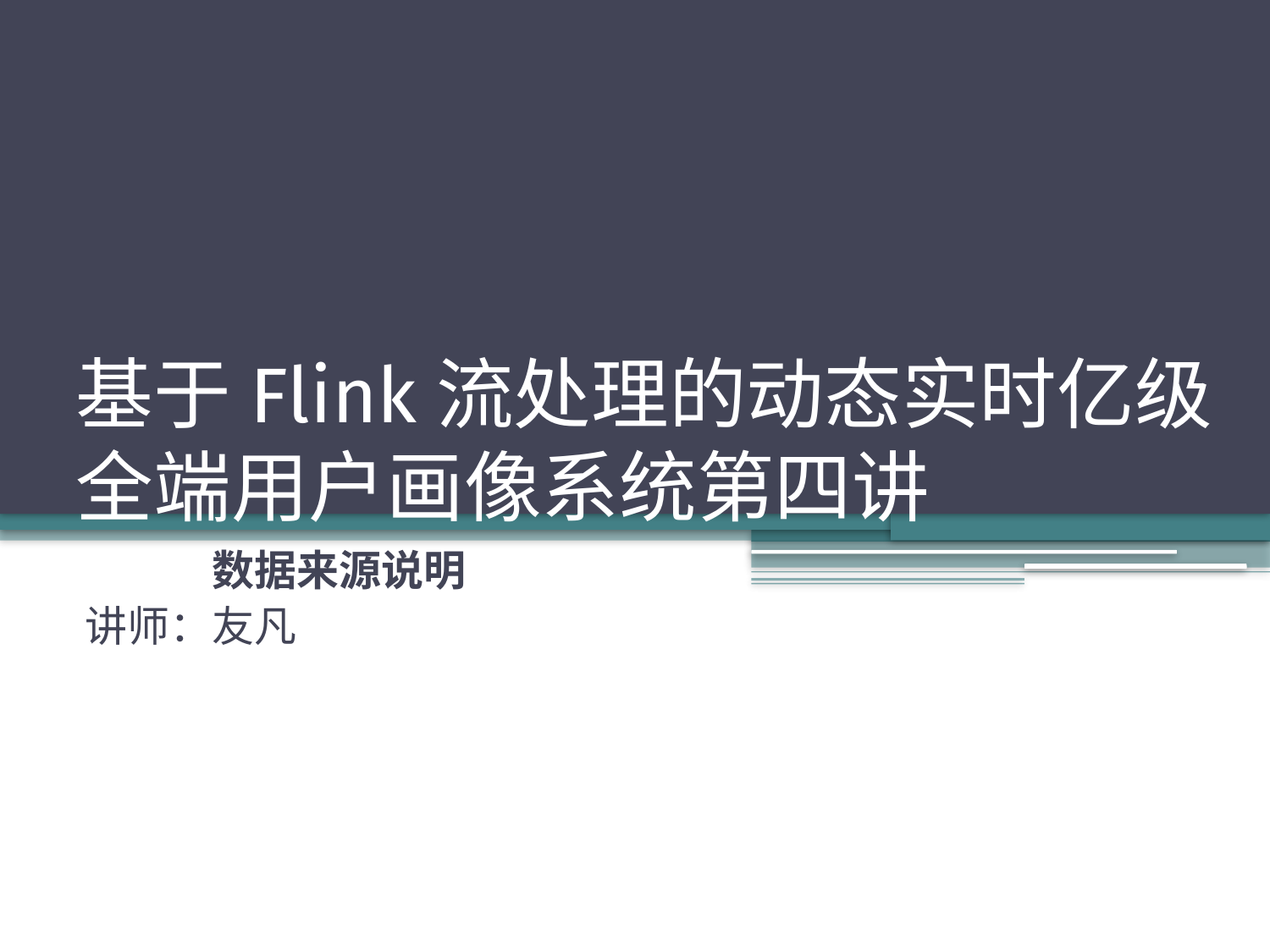

# 基于Flink流处理的动态实时亿级全端用户画像系统第四讲
	数据来源说明
讲师：友凡